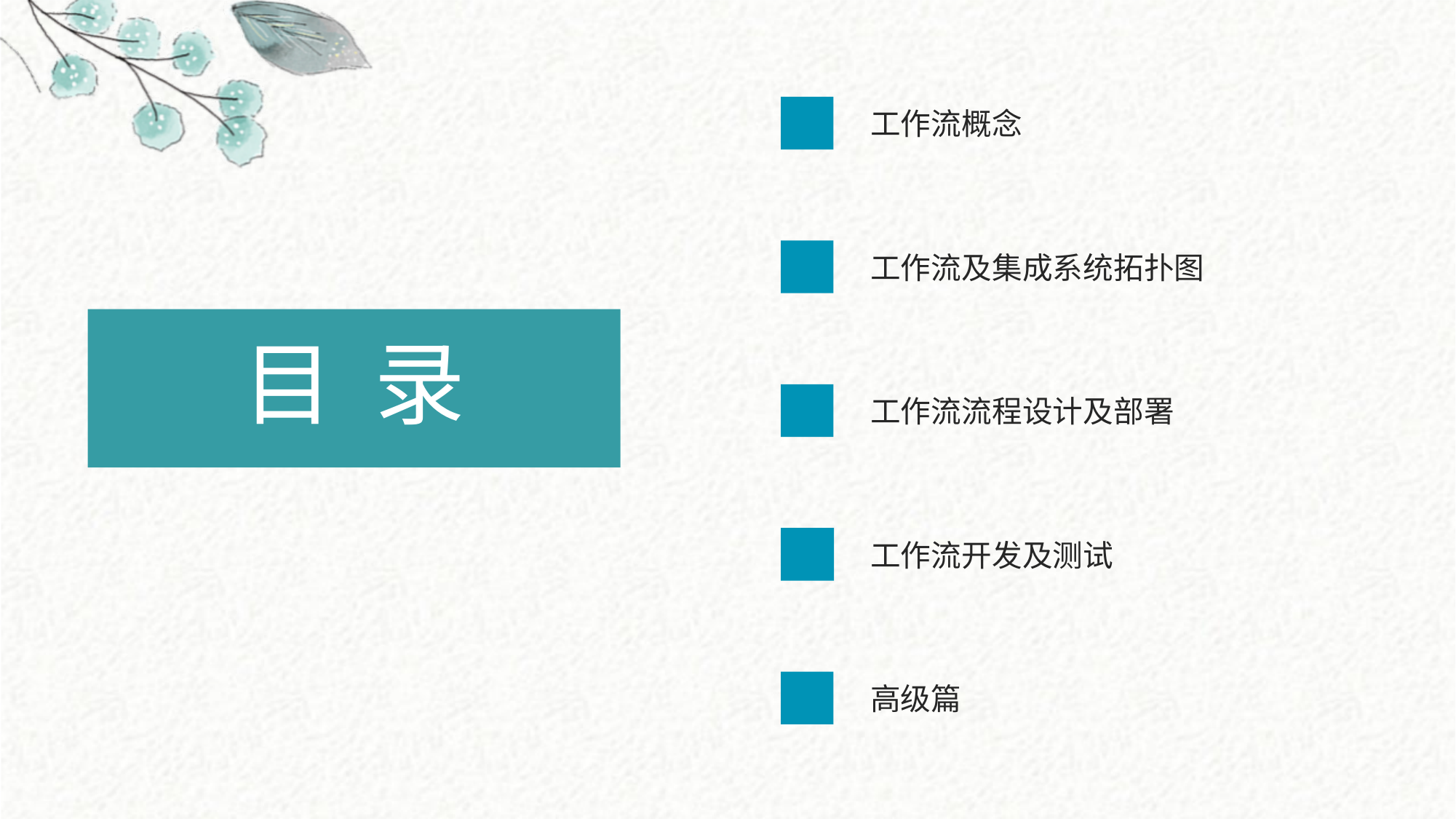

工作流概念

工作流及集成系统拓扑图

目  录
工作流流程设计及部署

工作流开发及测试

高级篇